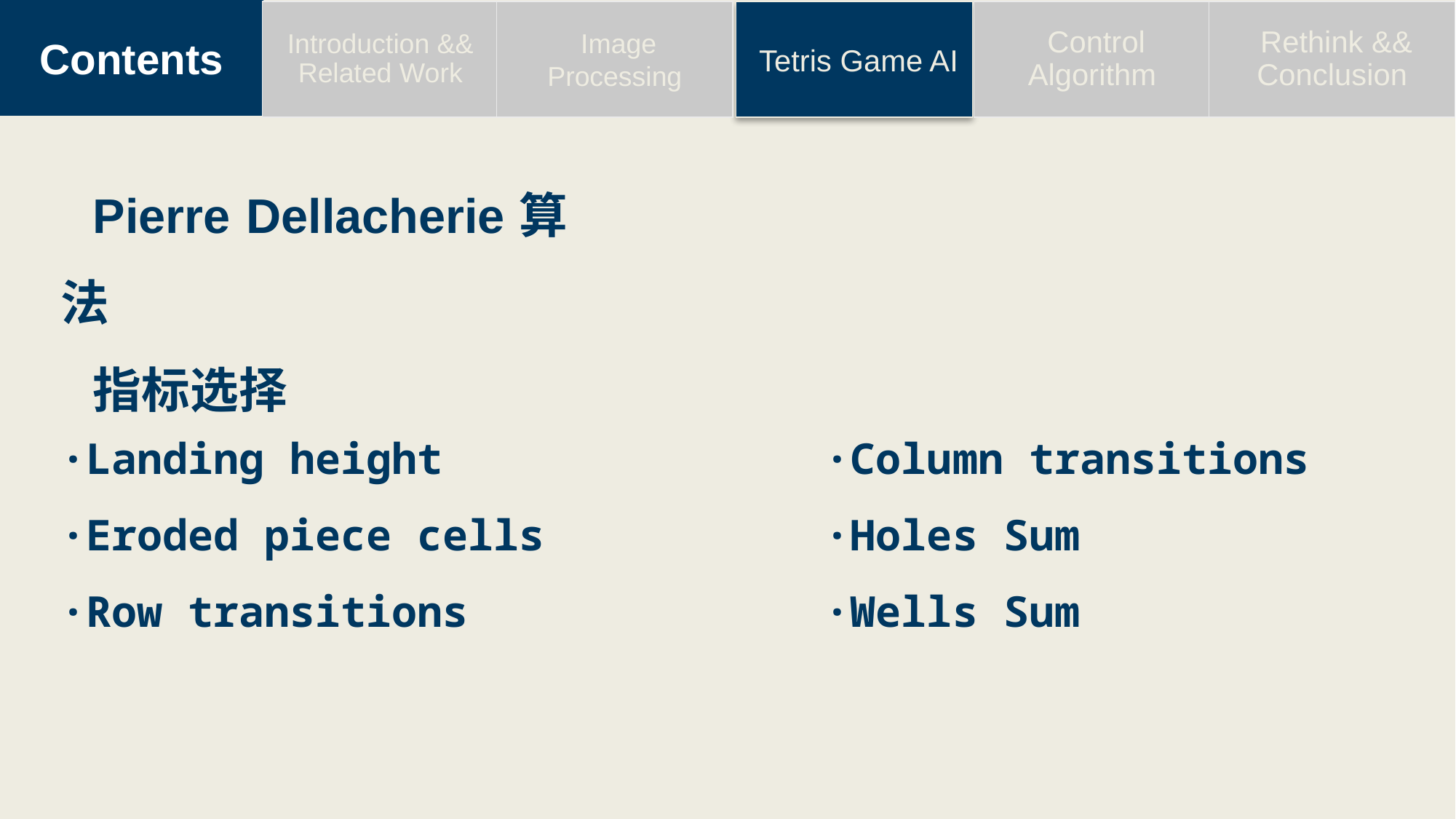

Introduction && Related Work
 Image Processing
 Tetris Game AI
 Control Algorithm
 Rethink && Conclusion
Contents

Pierre Dellacherie算法
指标选择
·Landing height               ·Column transitions
·Eroded piece cells           ·Holes Sum
·Row transitions              ·Wells Sum